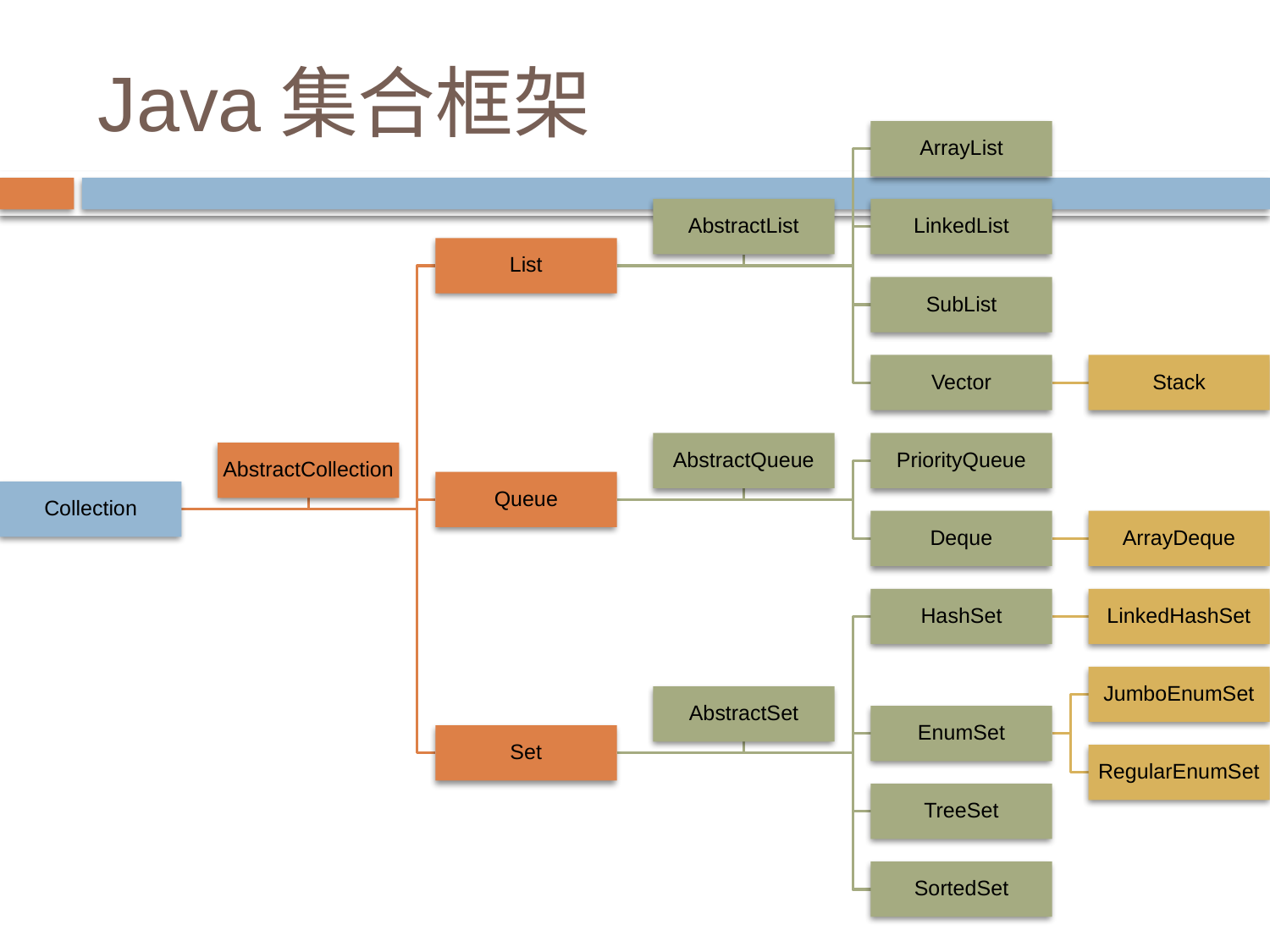

# Java集合框架
Collection
List
ArrayList
LinkedList
SubList
Vector
Stack
AbstractList
Queue
PriorityQueue
Deque
ArrayDeque
AbstractQueue
Set
HashSet
LinkedHashSet
EnumSet
JumboEnumSet
RegularEnumSet
TreeSet
SortedSet
AbstractSet
AbstractCollection